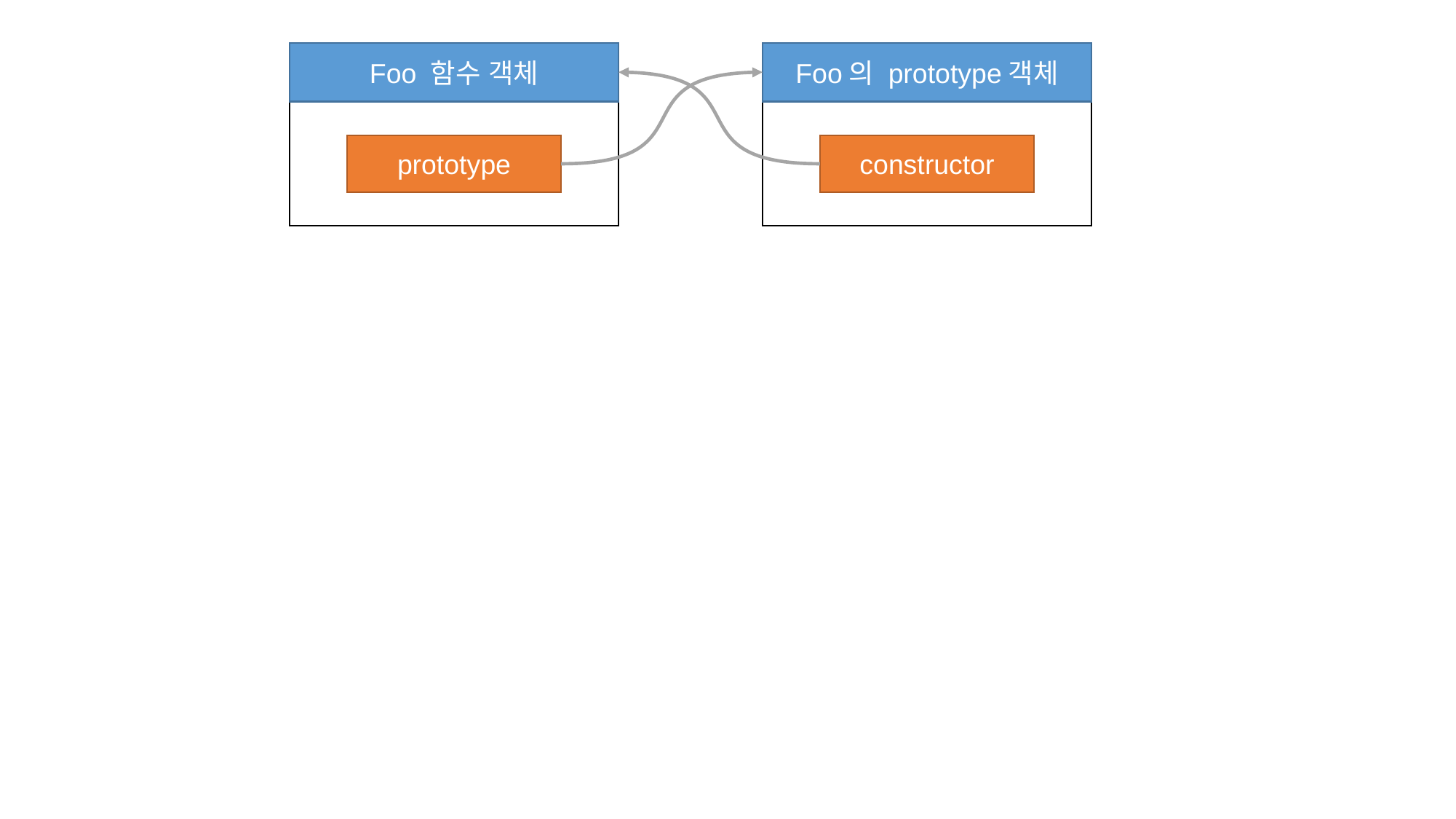

Foo 함수 객체
Foo의 prototype객체

prototype
constructor